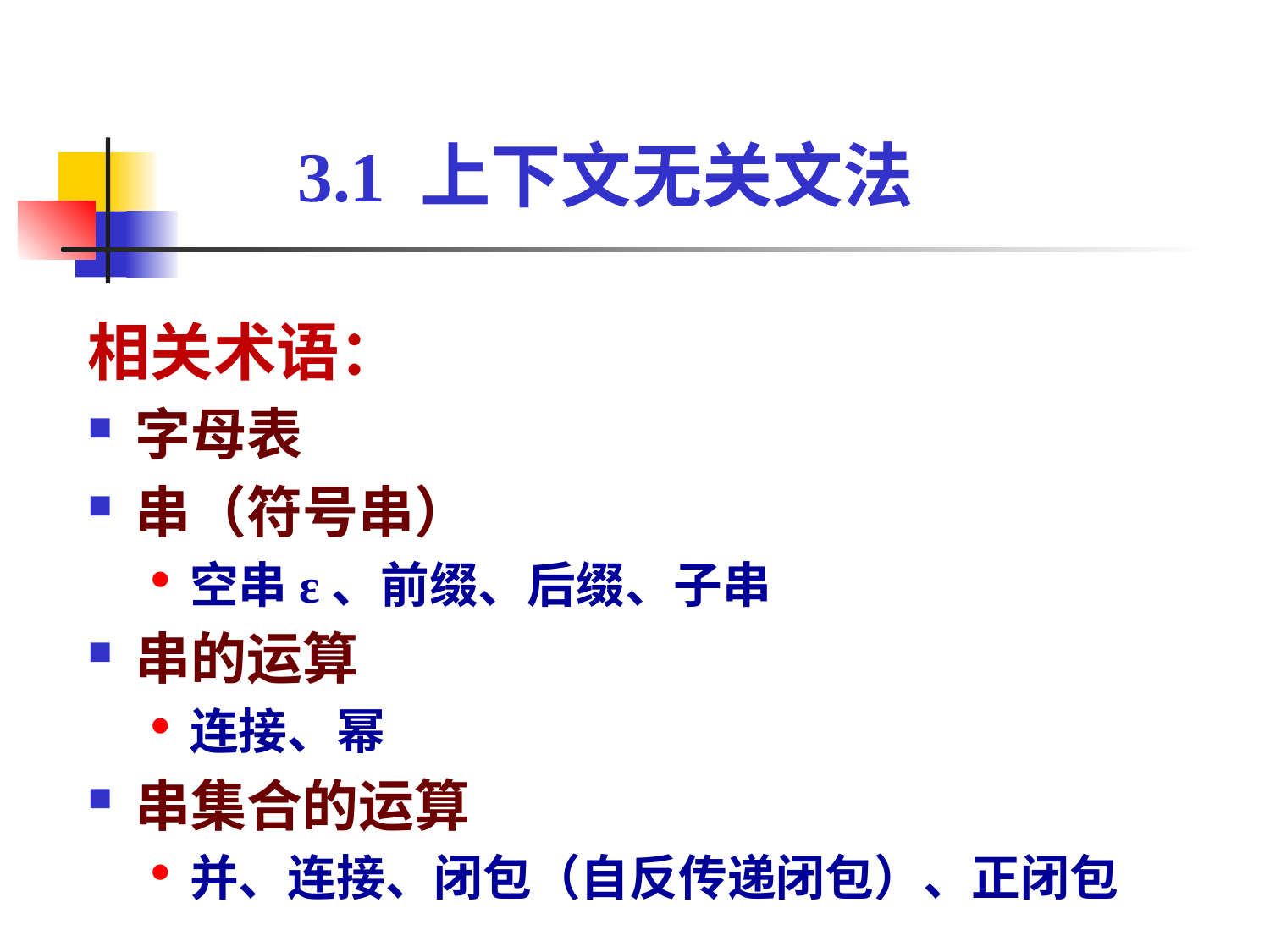

# 3.1 上下文无关文法
相关术语：
字母表
串（符号串）
空串ε、前缀、后缀、子串
串的运算
连接、幂
串集合的运算
并、连接、闭包（自反传递闭包）、正闭包